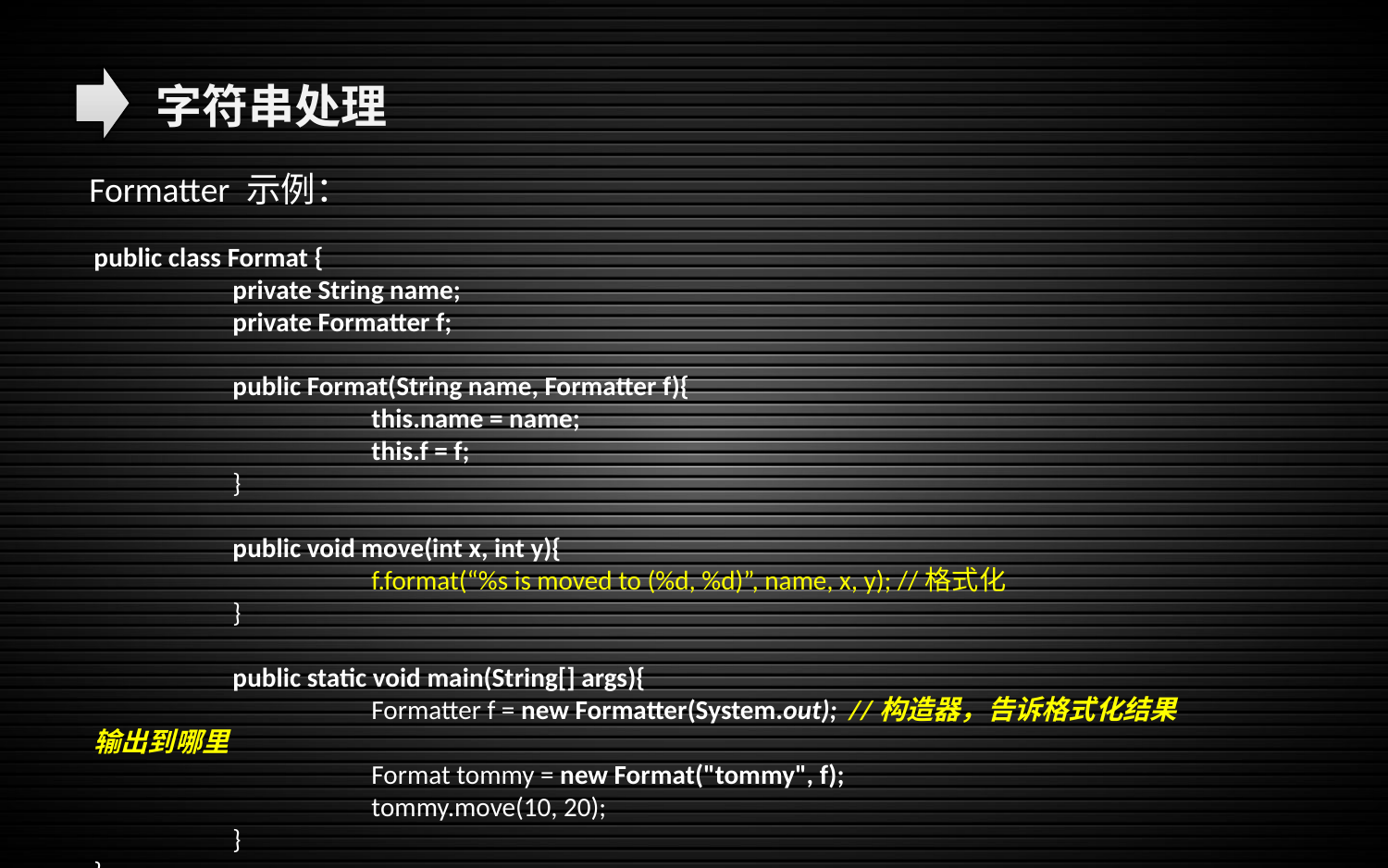

字符串处理
Formatter 示例：
public class Format {
	private String name;
	private Formatter f;

	public Format(String name, Formatter f){
		this.name = name;
		this.f = f;
	}

	public void move(int x, int y){
		f.format(“%s is moved to (%d, %d)”, name, x, y); //格式化
	}

	public static void main(String[] args){
		Formatter f = new Formatter(System.out);  //构造器，告诉格式化结果输出到哪里
		Format tommy = new Format("tommy", f);
 		tommy.move(10, 20);
	}
}